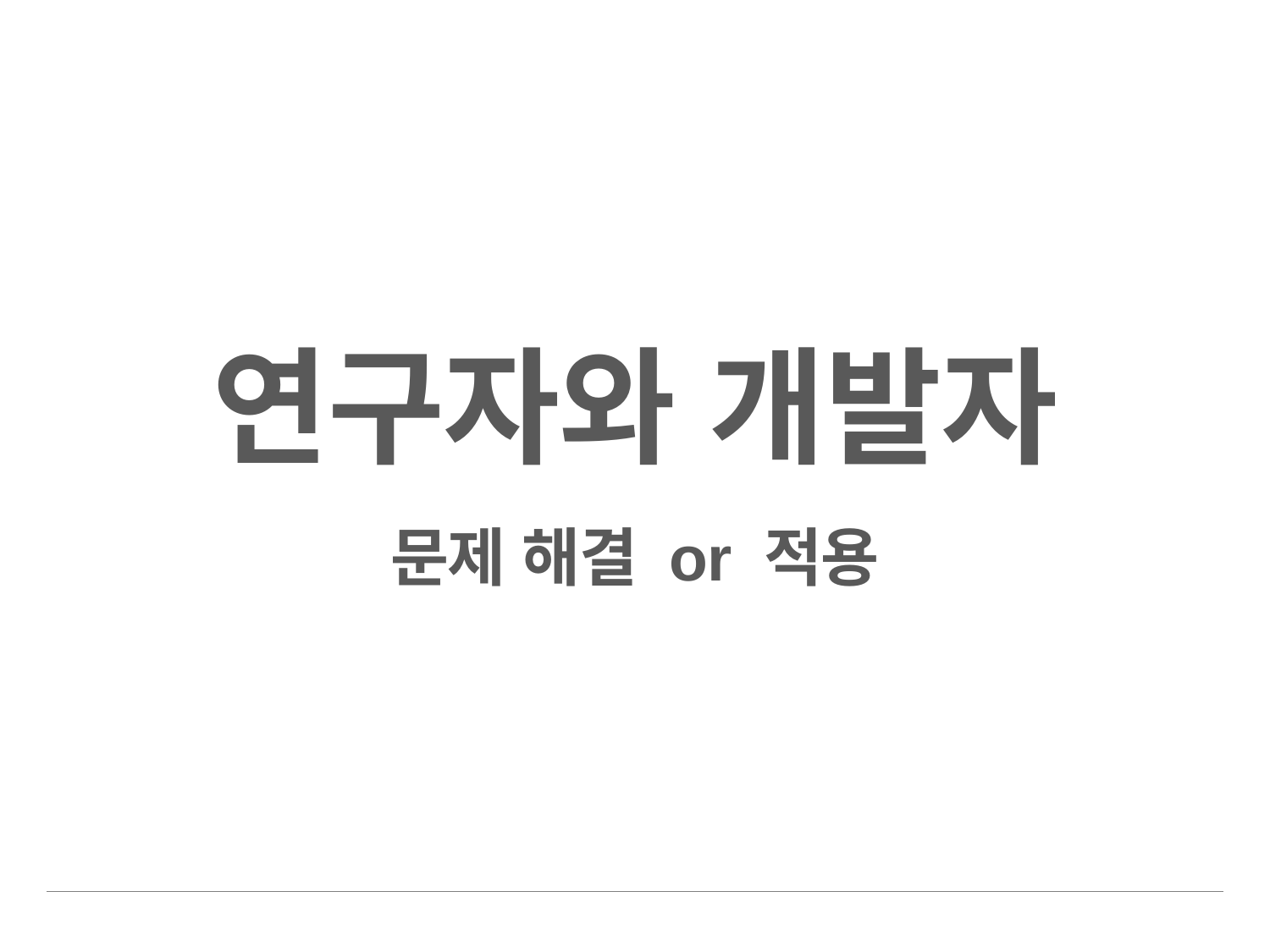

# 연구자와 개발자 문제 해결 or 적용